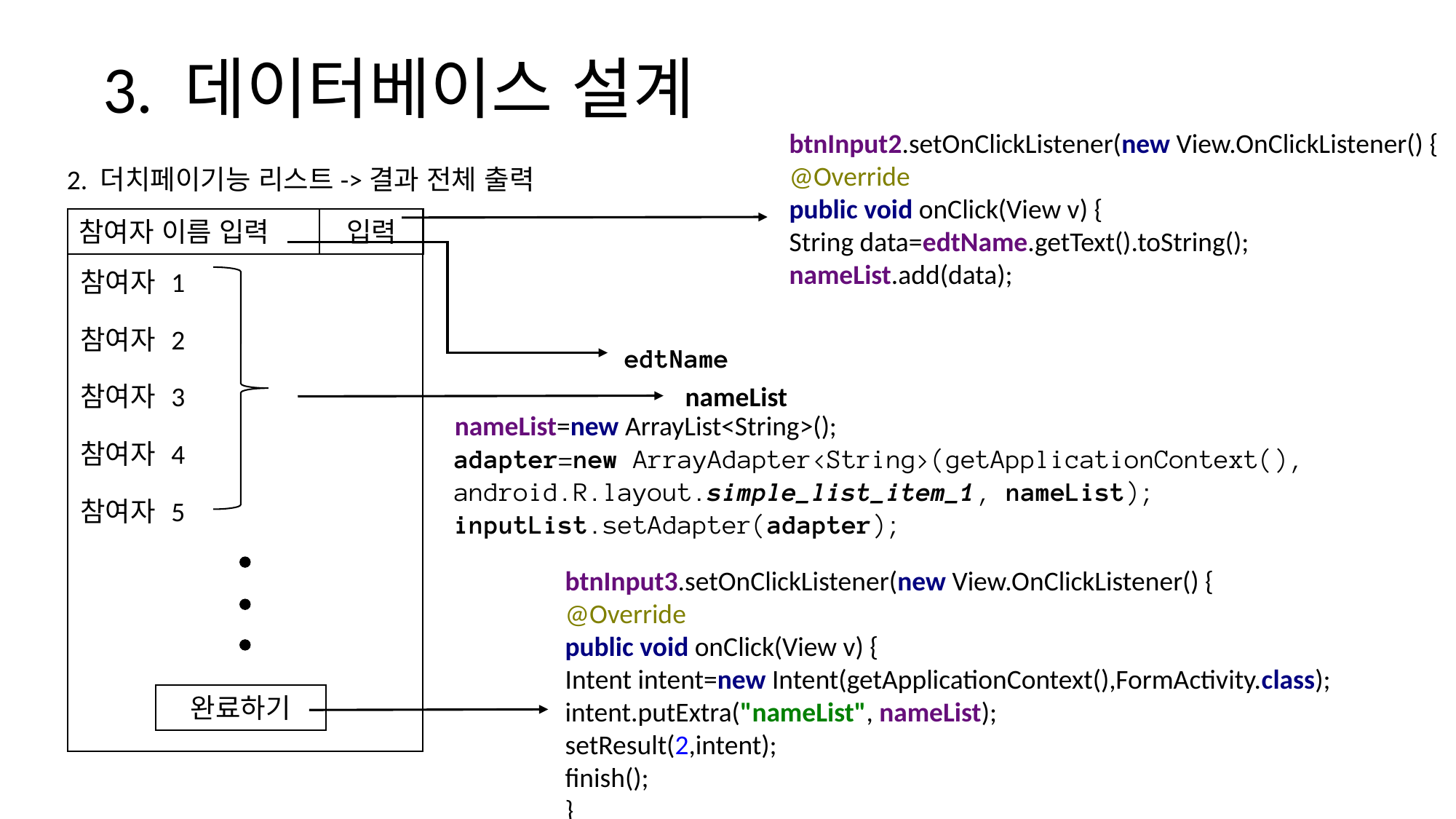

# 3. 데이터베이스 설계
btnInput2.setOnClickListener(new View.OnClickListener() {
@Override
public void onClick(View v) {
String data=edtName.getText().toString();
nameList.add(data);
2. 더치페이기능 리스트->결과 전체 출력

참여자 이름 입력

입력

| 참여자 1 |
| --- |
| 참여자 2 |
| 참여자 3 |
| 참여자 4 |
| 참여자 5 |

edtName
nameList
nameList=new ArrayList<String>();
adapter=new ArrayAdapter<String>(getApplicationContext(), android.R.layout.simple_list_item_1, nameList);
inputList.setAdapter(adapter);

btnInput3.setOnClickListener(new View.OnClickListener() {
@Override
public void onClick(View v) {
Intent intent=new Intent(getApplicationContext(),FormActivity.class);
intent.putExtra("nameList", nameList);
setResult(2,intent);
finish();
}
});

완료하기